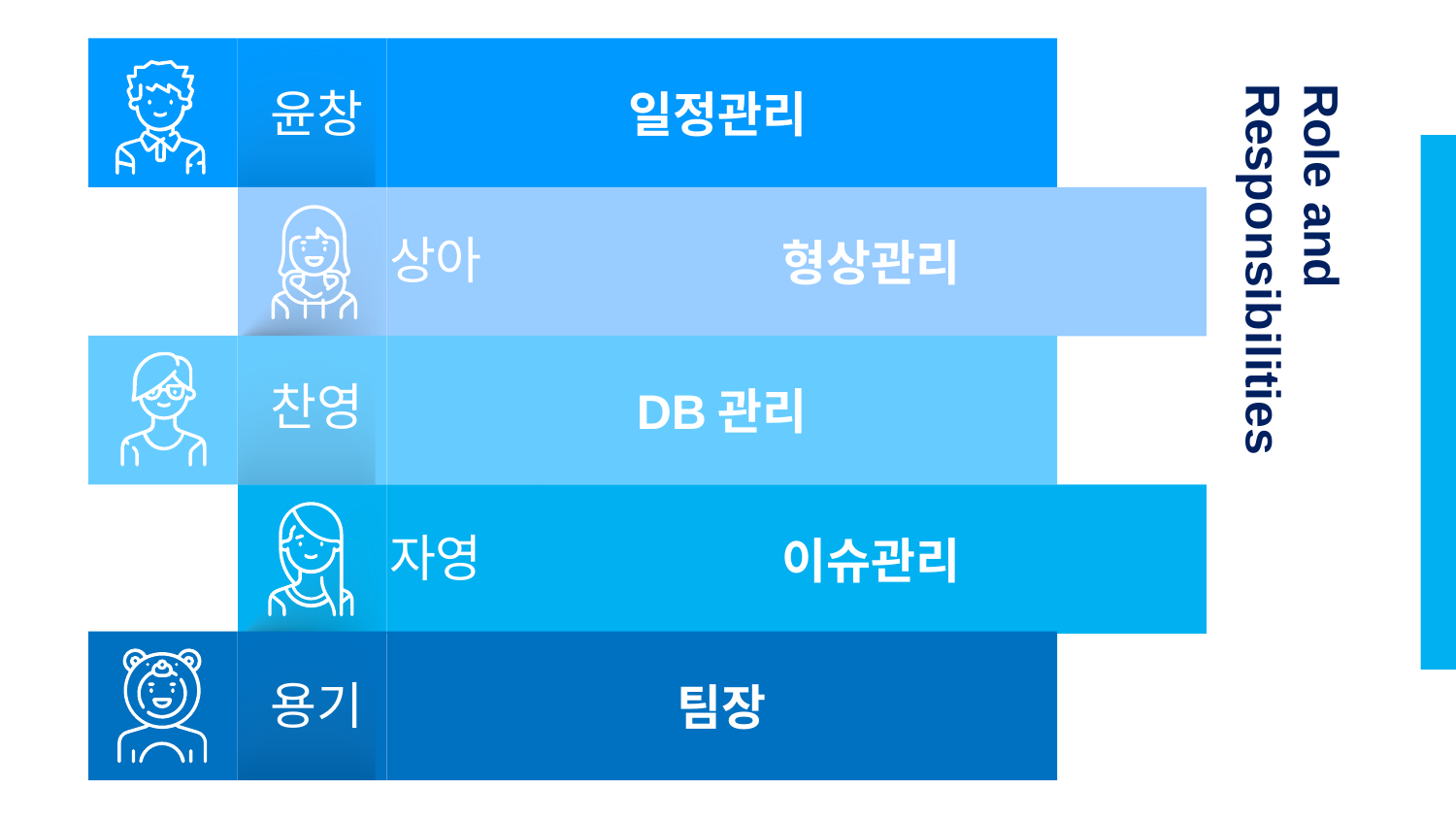

일정관리

윤창

형상관리

상아
# Role and Responsibilities

DB관리

찬영

이슈관리

자영

팀장

용기